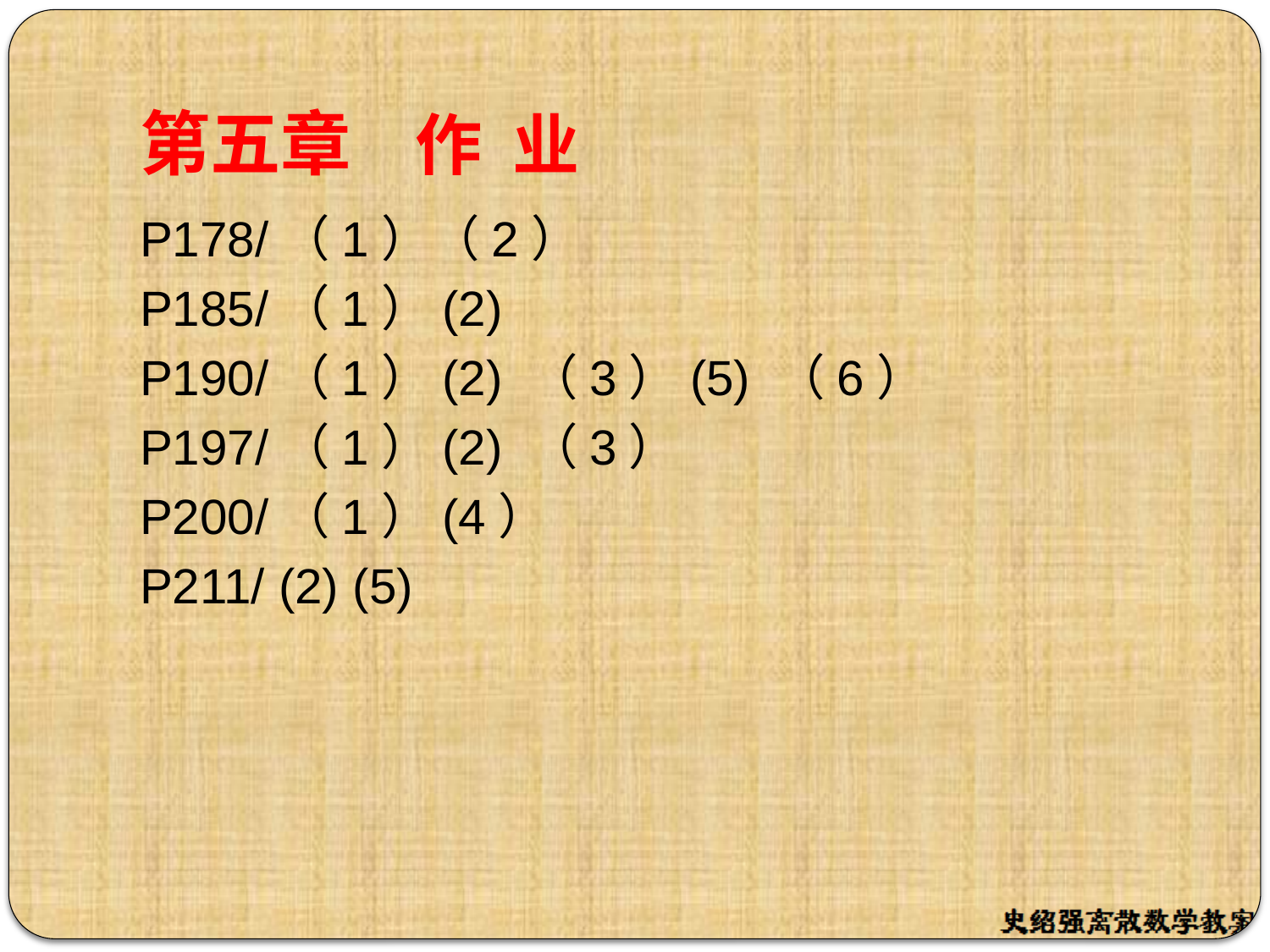

# 第五章    作  业
P178/（1）（2）
P185/（1）(2)
P190/（1）(2) （3）(5) （6）
P197/（1）(2) （3）
P200/（1）(4）
P211/ (2) (5)